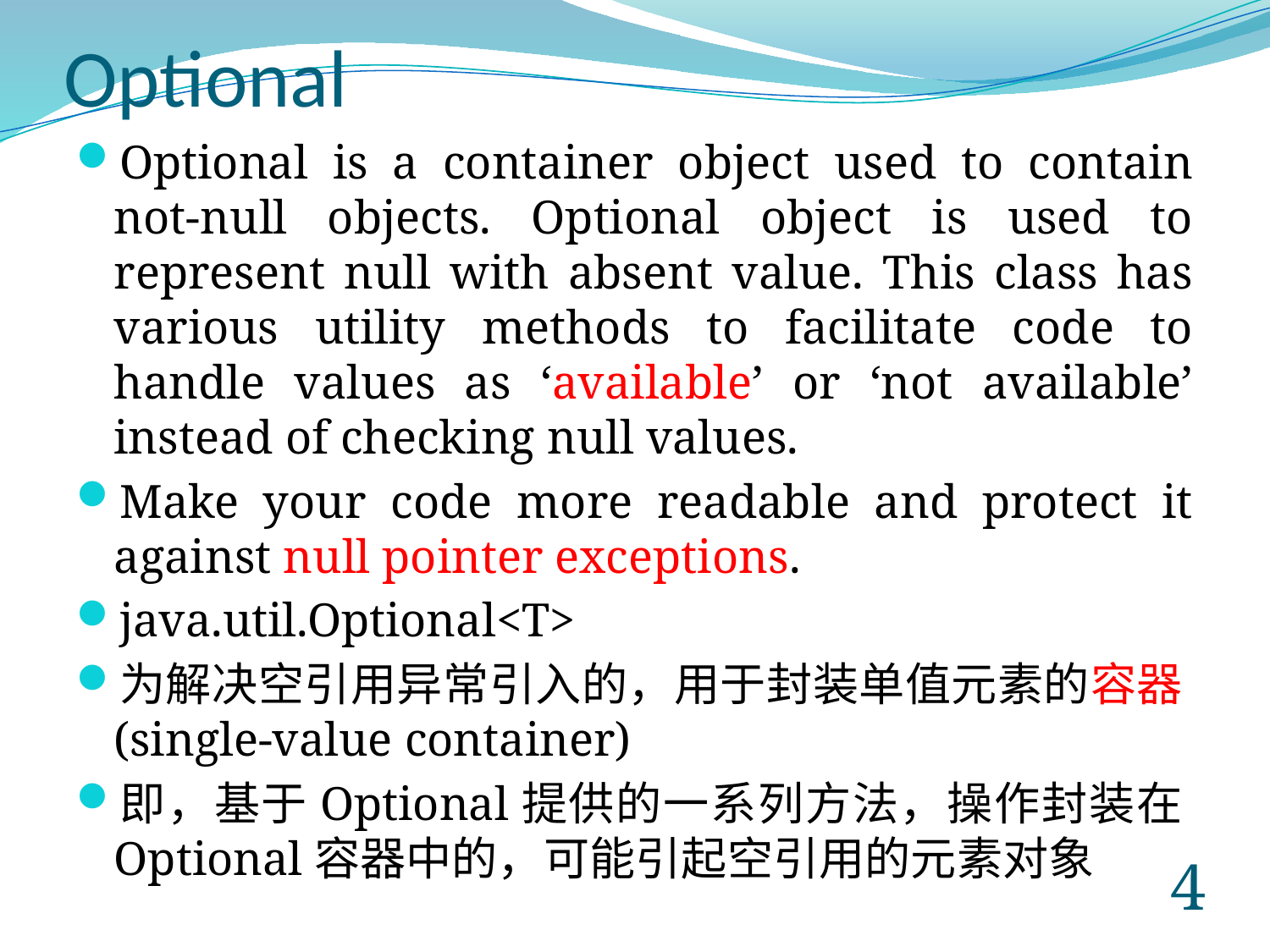

# Optional
Optional is a container object used to contain not-null objects. Optional object is used to represent null with absent value. This class has various utility methods to facilitate code to handle values as ‘available’ or ‘not available’ instead of checking null values.
Make your code more readable and protect it against null pointer exceptions.
java.util.Optional<T>
为解决空引用异常引入的，用于封装单值元素的容器(single-value container)
即，基于Optional提供的一系列方法，操作封装在Optional容器中的，可能引起空引用的元素对象

4